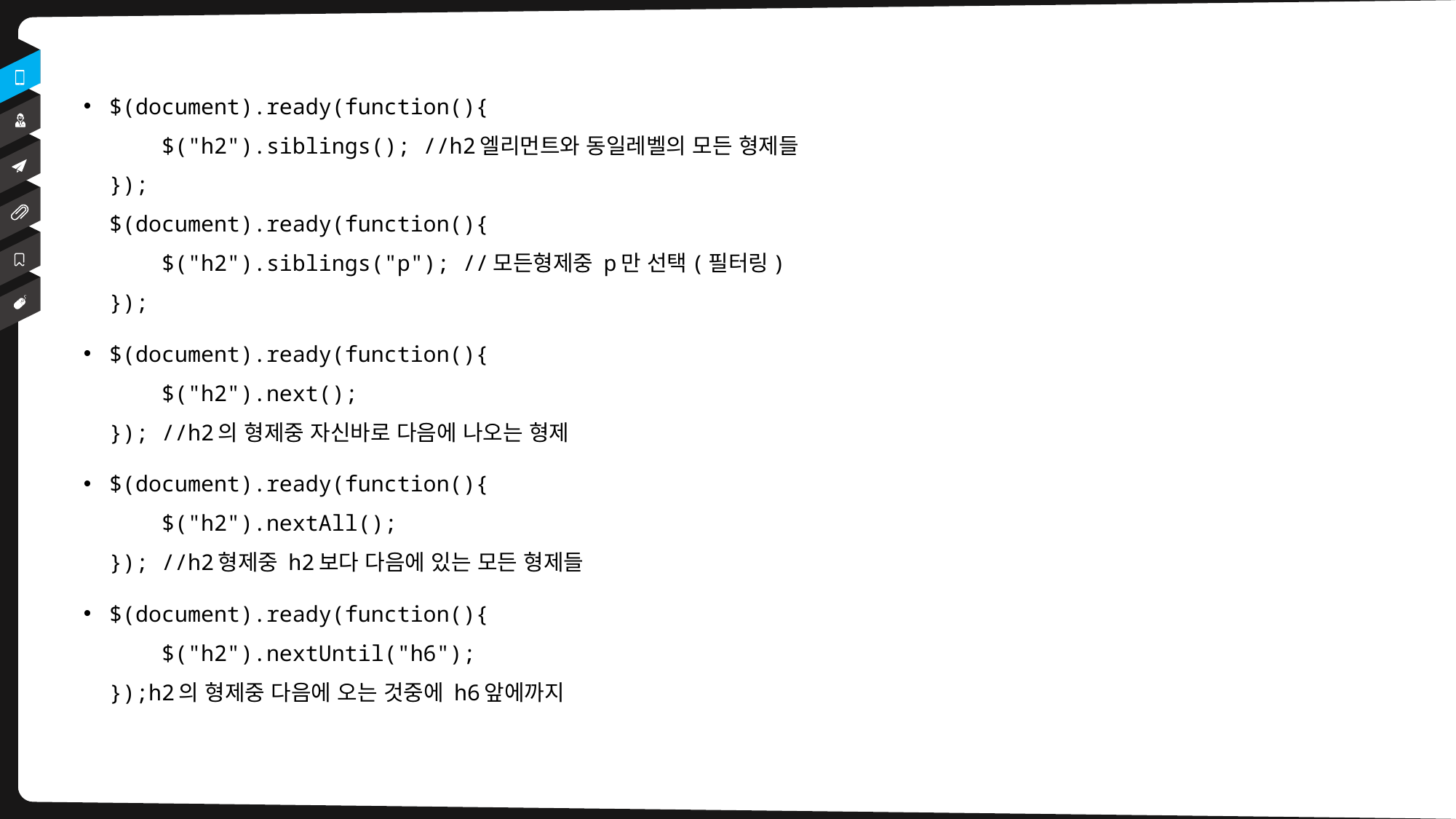

$(document).ready(function(){
    $("h2").siblings(); //h2엘리먼트와 동일레벨의 모든 형제들
});
$(document).ready(function(){
    $("h2").siblings("p"); //모든형제중 p만 선택(필터링)
});
$(document).ready(function(){
    $("h2").next();
}); //h2의 형제중 자신바로 다음에 나오는 형제
$(document).ready(function(){
    $("h2").nextAll();
}); //h2형제중 h2보다 다음에 있는 모든 형제들
$(document).ready(function(){
    $("h2").nextUntil("h6");
});h2의 형제중 다음에 오는 것중에 h6앞에까지